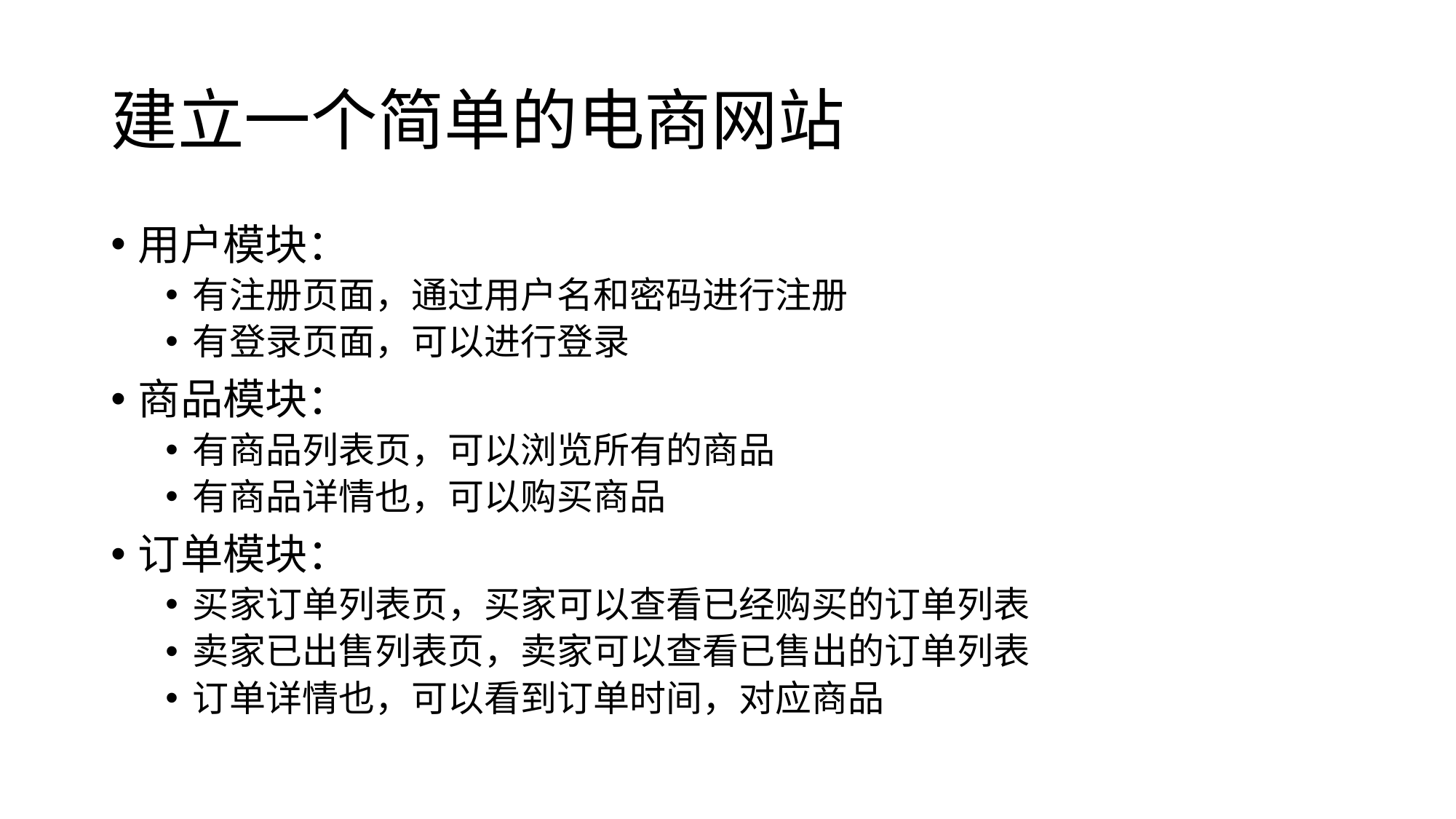

# 建立一个简单的电商网站
用户模块：
有注册页面，通过用户名和密码进行注册
有登录页面，可以进行登录
商品模块：
有商品列表页，可以浏览所有的商品
有商品详情也，可以购买商品
订单模块：
买家订单列表页，买家可以查看已经购买的订单列表
卖家已出售列表页，卖家可以查看已售出的订单列表
订单详情也，可以看到订单时间，对应商品